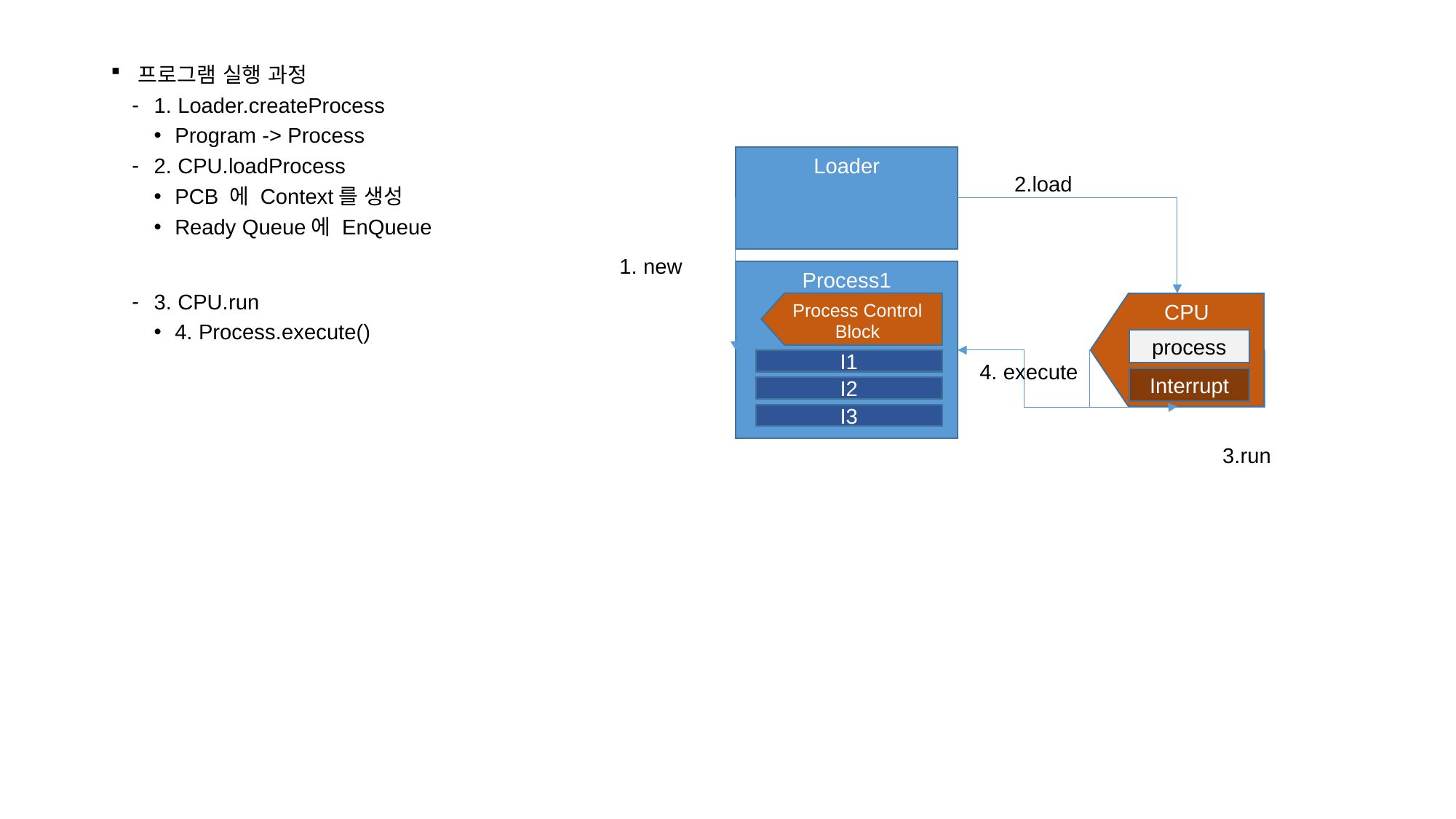

프로그램 실행 과정
1. Loader.createProcess
Program -> Process
2. CPU.loadProcess
PCB 에 Context를 생성
Ready Queue에 EnQueue

3. CPU.run
4. Process.execute()
Loader
2.load
1. new
Process1
Process Control Block
CPU
process
I1
4. execute
Interrupt
I2
I3
3.run